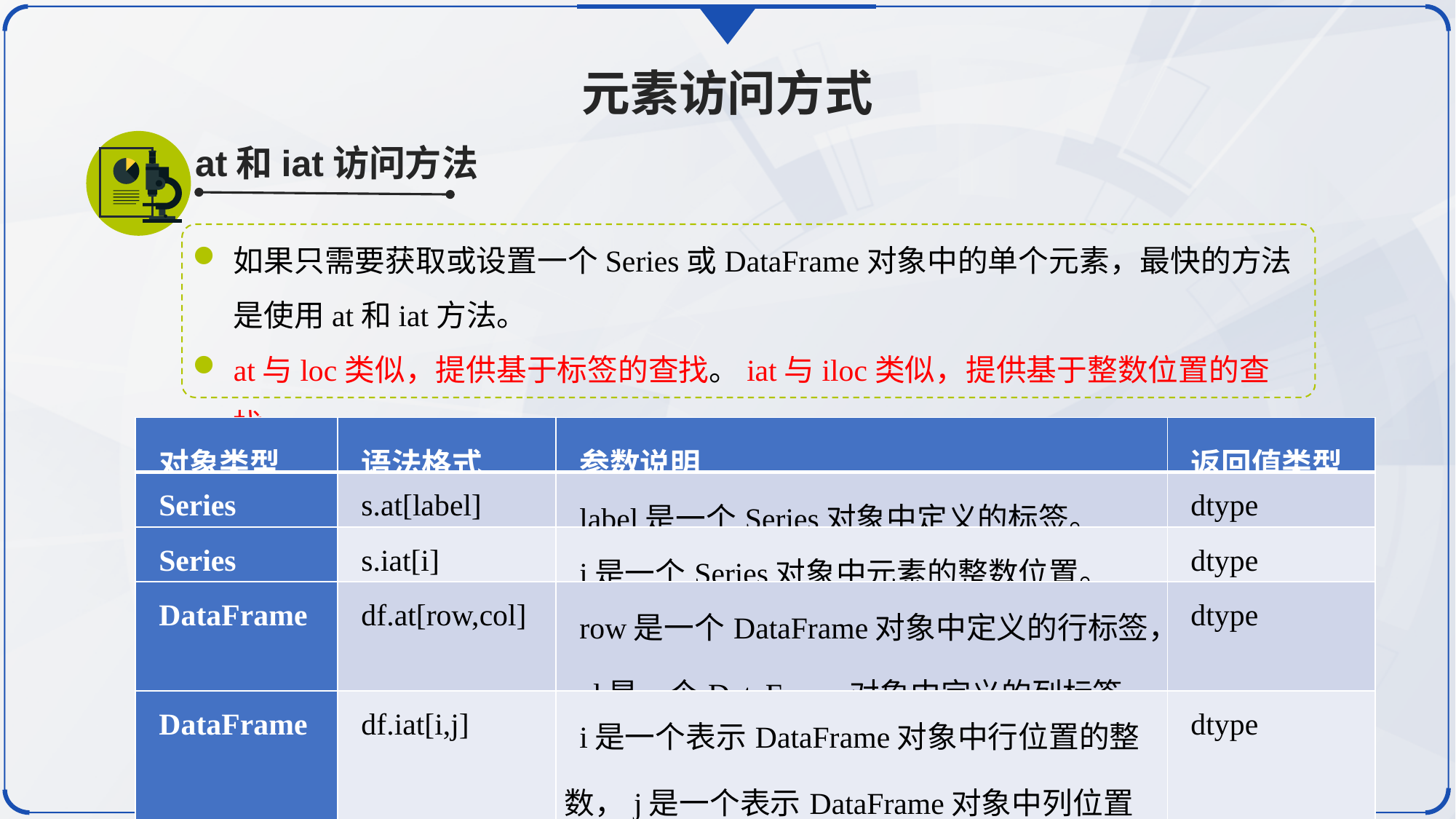

元素访问方式

at和iat访问方法
如果只需要获取或设置一个Series或DataFrame对象中的单个元素，最快的方法是使用at和iat方法。
at与loc类似，提供基于标签的查找。iat与iloc类似，提供基于整数位置的查找。

| 对象类型 | 语法格式 | 参数说明 | 返回值类型 |
| --- | --- | --- | --- |
| Series | s.at[label] | label是一个Series对象中定义的标签。 | dtype |
| Series | s.iat[i] | i是一个Series对象中元素的整数位置。 | dtype |
| DataFrame | df.at[row,col] | row是一个DataFrame对象中定义的行标签，col是一个DataFrame对象中定义的列标签。 | dtype |
| DataFrame | df.iat[i,j] | i是一个表示DataFrame对象中行位置的整数，j是一个表示DataFrame对象中列位置的整数。 | dtype |